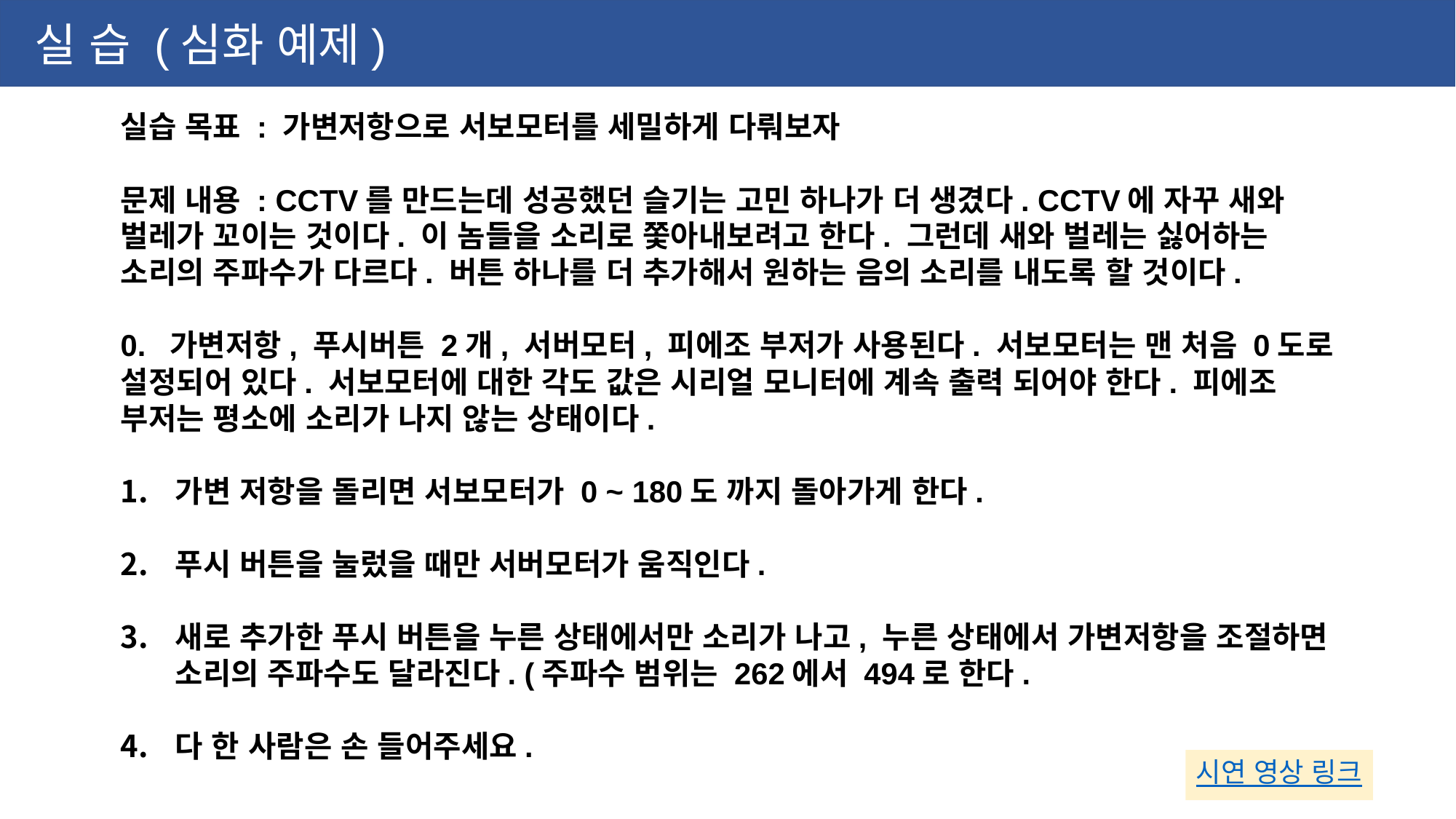

실 습 (심화 예제)
실습 목표 : 가변저항으로 서보모터를 세밀하게 다뤄보자

문제 내용 : CCTV를 만드는데 성공했던 슬기는 고민 하나가 더 생겼다. CCTV에 자꾸 새와 벌레가 꼬이는 것이다. 이 놈들을 소리로 쫓아내보려고 한다. 그런데 새와 벌레는 싫어하는 소리의 주파수가 다르다. 버튼 하나를 더 추가해서 원하는 음의 소리를 내도록 할 것이다.

0.  가변저항, 푸시버튼 2개, 서버모터, 피에조 부저가 사용된다. 서보모터는 맨 처음 0도로 설정되어 있다. 서보모터에 대한 각도 값은 시리얼 모니터에 계속 출력 되어야 한다. 피에조 부저는 평소에 소리가 나지 않는 상태이다.
가변 저항을 돌리면 서보모터가 0 ~ 180도 까지 돌아가게 한다.

푸시 버튼을 눌렀을 때만 서버모터가 움직인다.

새로 추가한 푸시 버튼을 누른 상태에서만 소리가 나고, 누른 상태에서 가변저항을 조절하면 소리의 주파수도 달라진다. (주파수 범위는 262에서 494로 한다.

다 한 사람은 손 들어주세요.
시연 영상 링크